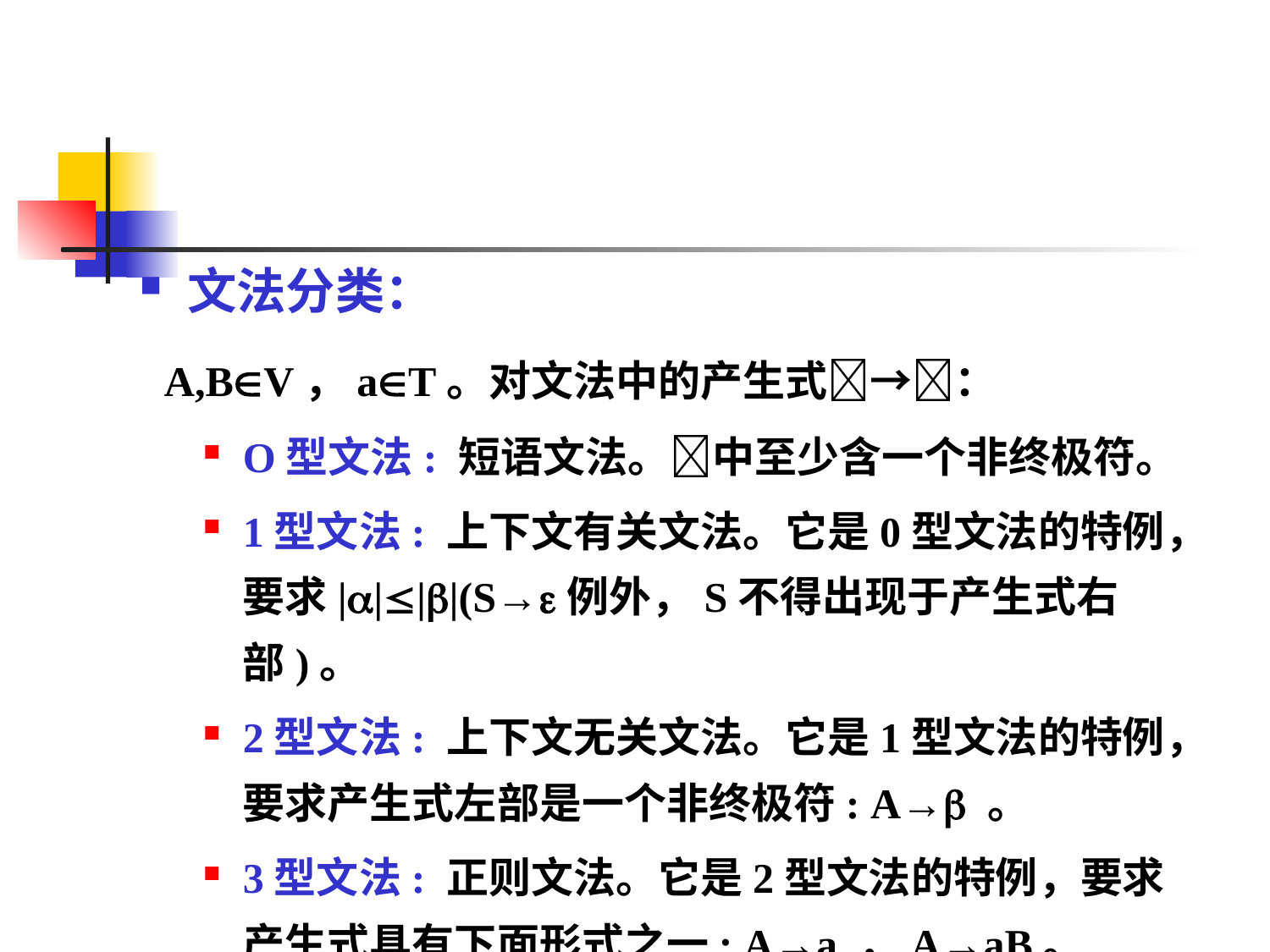

#
文法分类：
  A,B∈V，a∈T。对文法中的产生式α→β：
O型文法: 短语文法。α中至少含一个非终极符。
1型文法: 上下文有关文法。它是0型文法的特例，要求|α|≤|β|(S→ε例外，S不得出现于产生式右部)。
2型文法: 上下文无关文法。它是1型文法的特例，要求产生式左部是一个非终极符: A→β 。
3型文法: 正则文法。它是2型文法的特例，要求产生式具有下面形式之一: A→a ，A→aB。